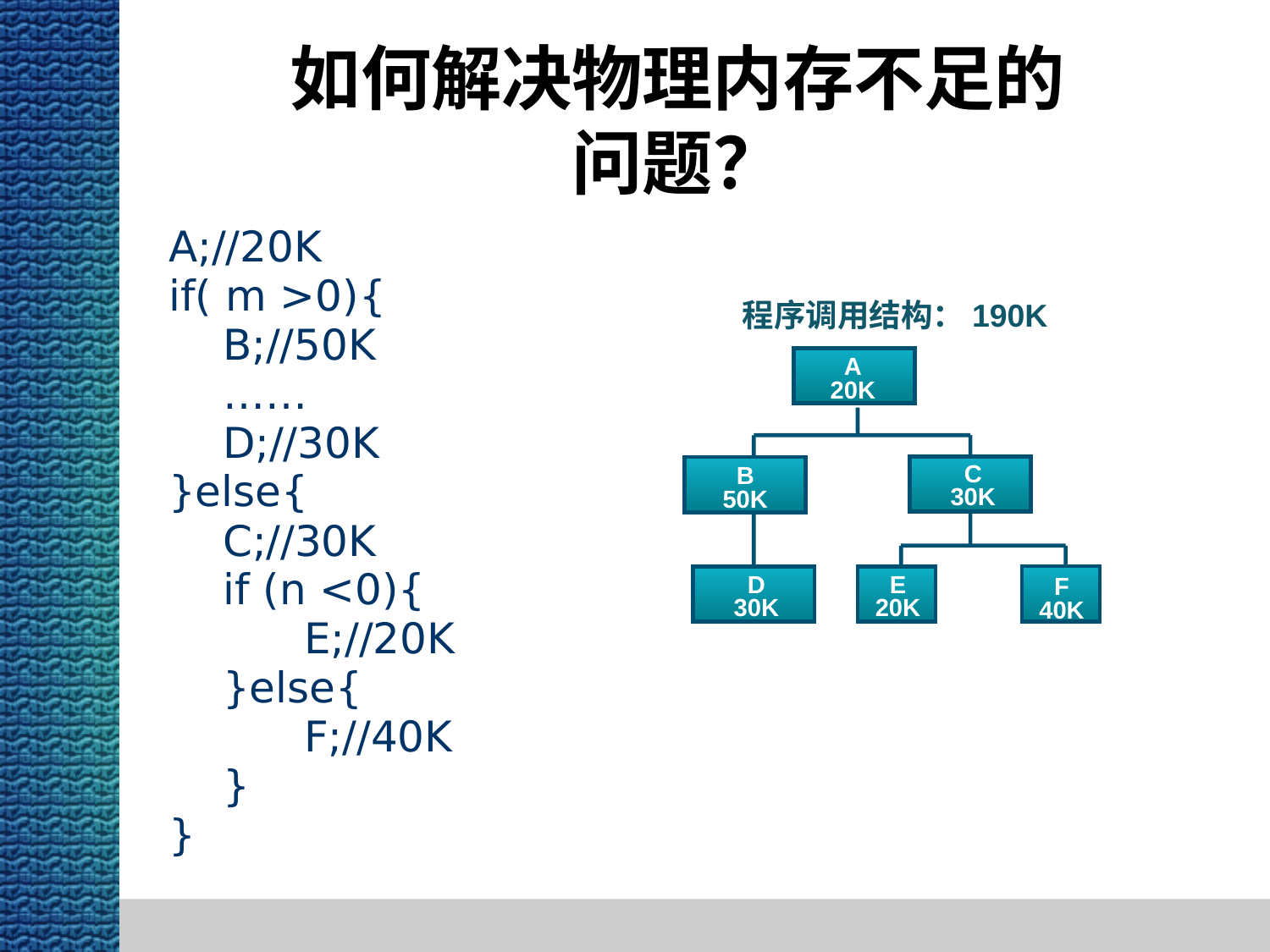

# 如何解决物理内存不足的问题？
A;//20K
if( m >0){
    B;//50K
    ……
    D;//30K
}else{
    C;//30K
    if (n <0){
          E;//20K
    }else{
          F;//40K
    }
}
程序调用结构：190K

A
20K

C
30K
B
50K

D
30K
E
20K
F
40K